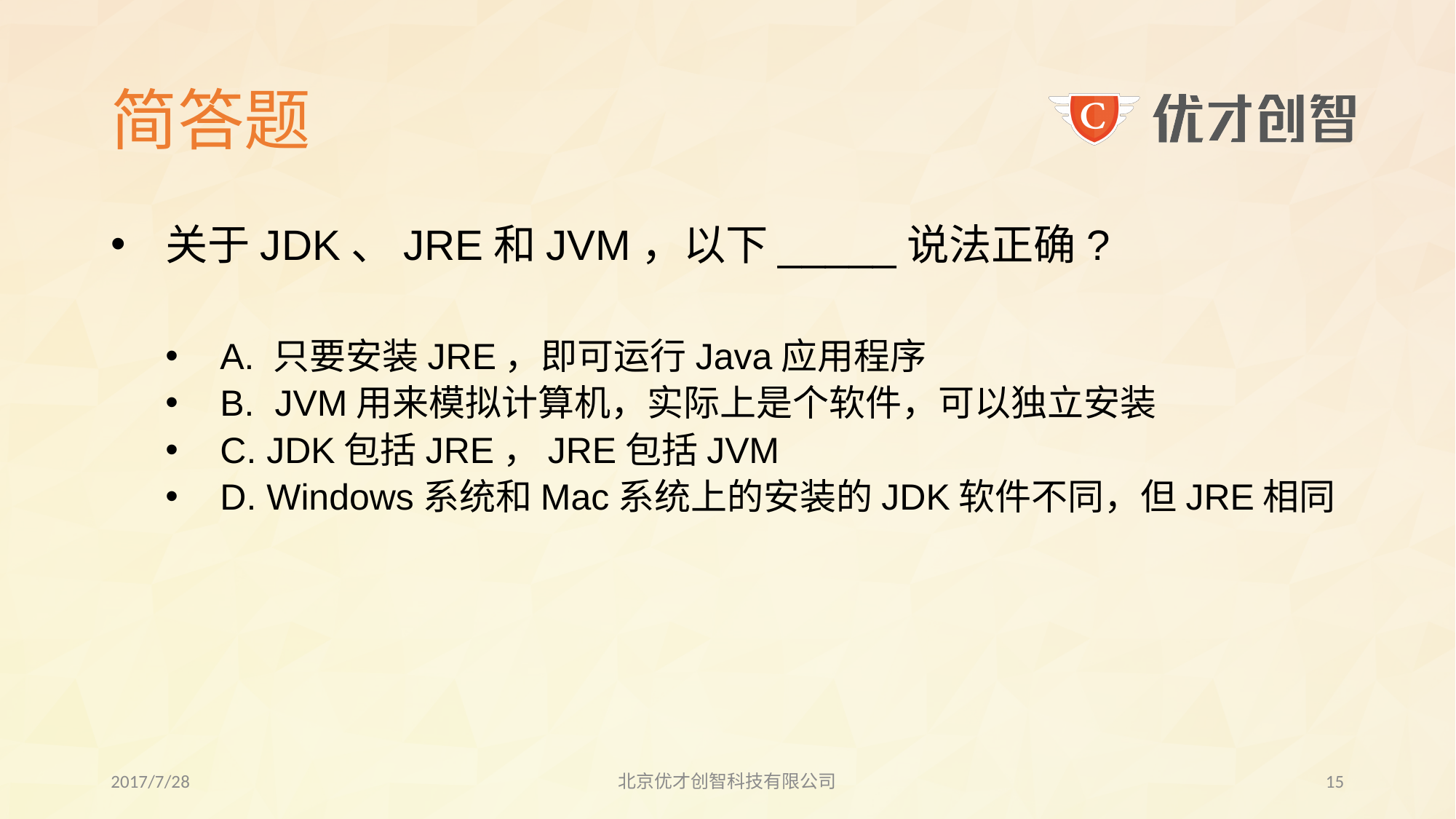

# 简答题
关于JDK、JRE和JVM，以下_____说法正确?

A. 只要安装JRE，即可运行Java应用程序
B.  JVM用来模拟计算机，实际上是个软件，可以独立安装
C. JDK包括JRE，JRE包括JVM
D. Windows系统和Mac系统上的安装的JDK软件不同，但JRE相同
2017/7/28
北京优才创智科技有限公司
15